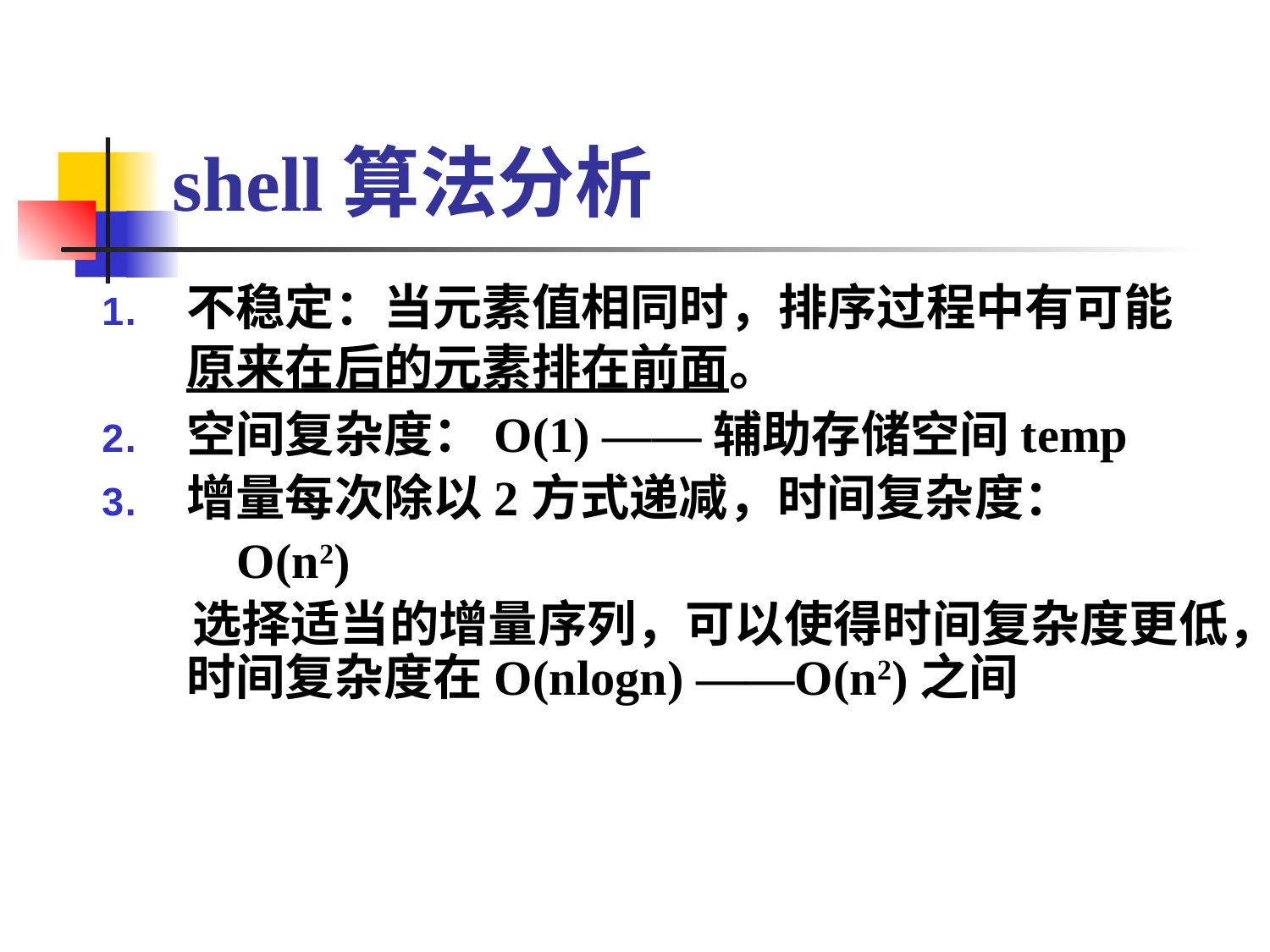

shell算法分析
不稳定：当元素值相同时，排序过程中有可能原来在后的元素排在前面。
空间复杂度：O(1) ——辅助存储空间temp
增量每次除以2方式递减，时间复杂度：
           O(n2)
       选择适当的增量序列，可以使得时间复杂度更低，时间复杂度在O(nlogn) ——O(n2)之间

23